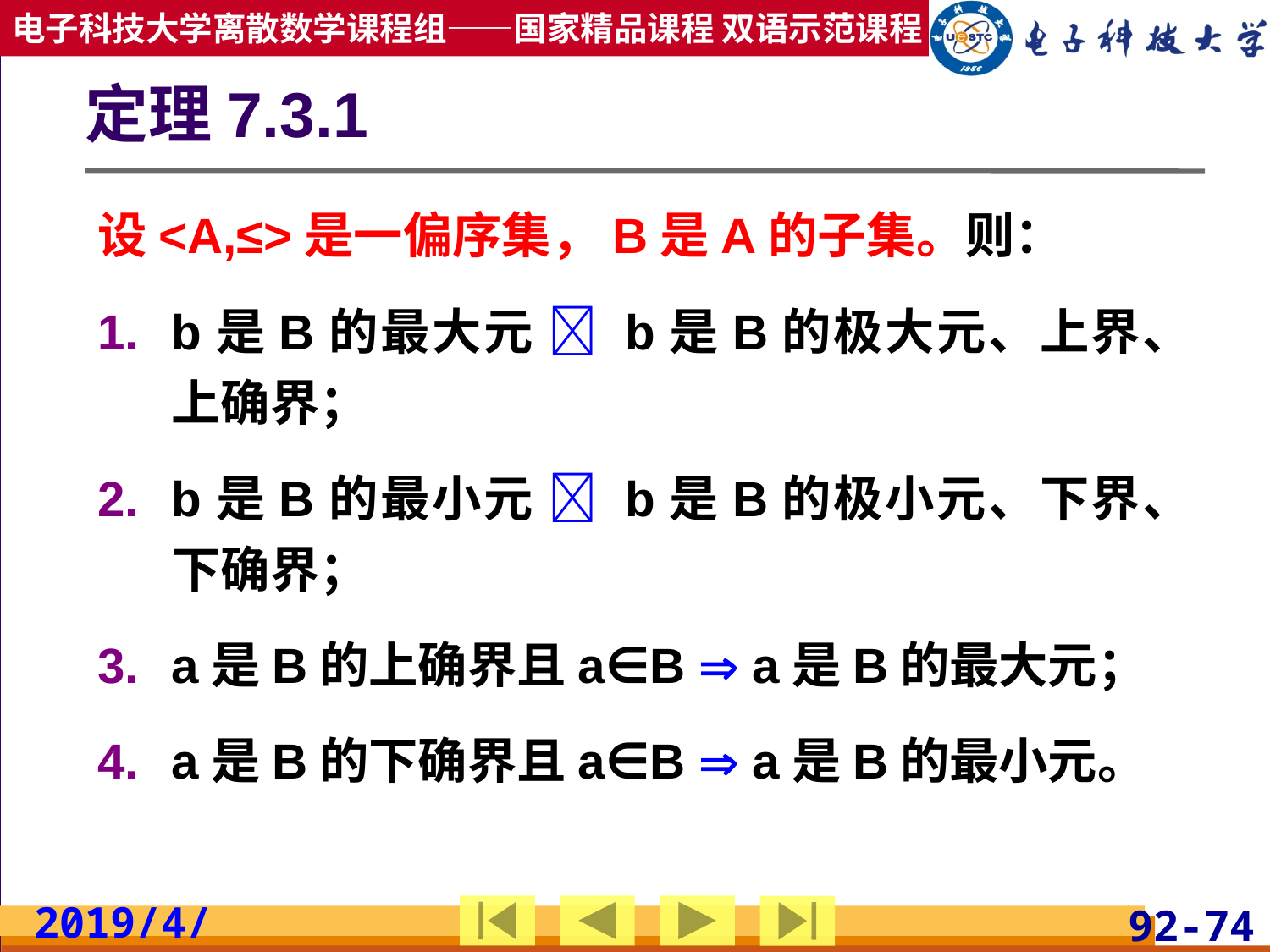

# 定理7.3.1
设<A,≤>是一偏序集，B是A的子集。则：
b是B的最大元 ⇒ b是B的极大元、上界、上确界；
b是B的最小元 ⇒ b是B的极小元、下界、下确界；
a是B的上确界且a∈B ⇒ a是B的最大元；
a是B的下确界且a∈B ⇒ a是B的最小元。
2019/4/17